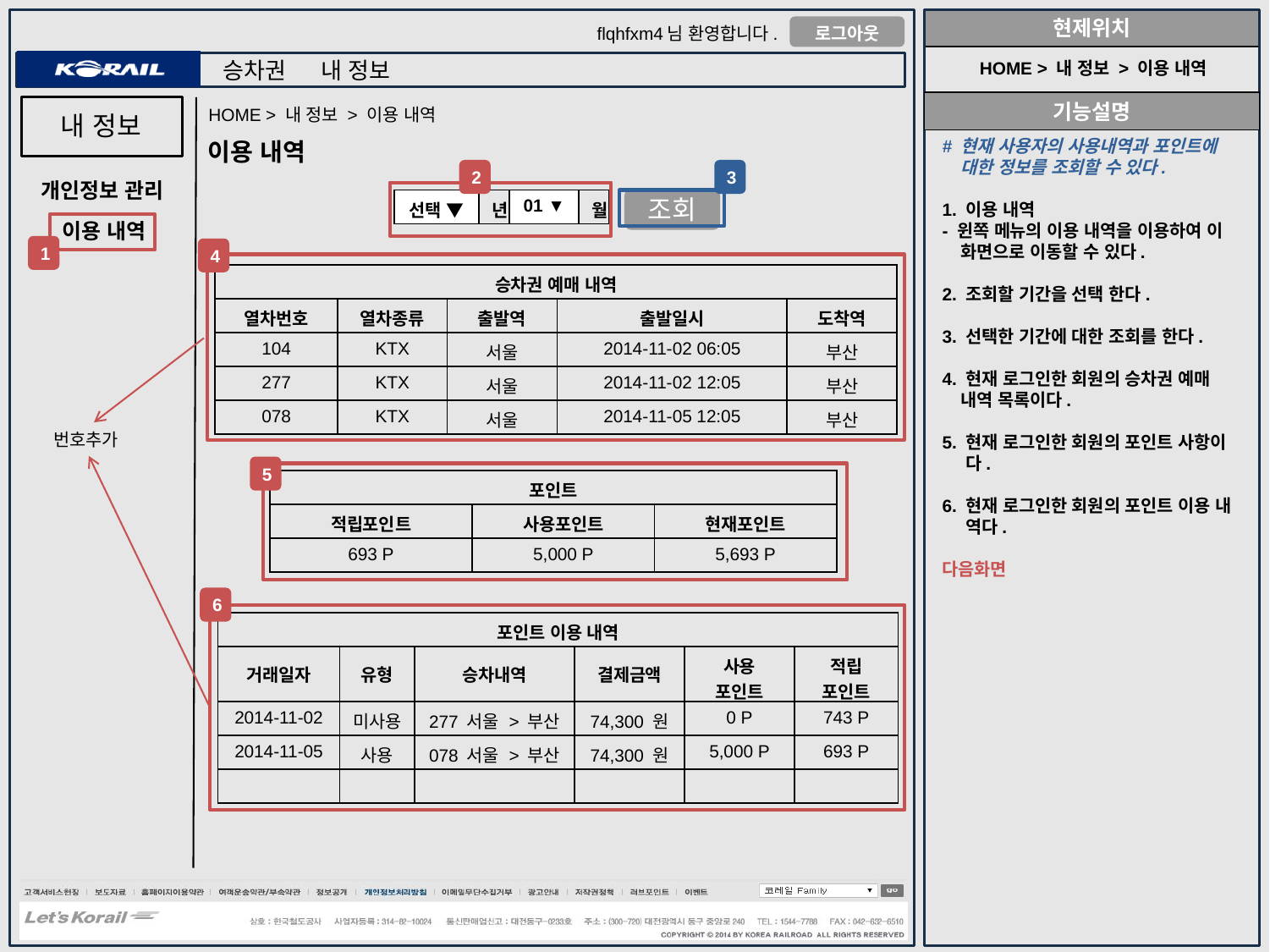

HOME > 내 정보 > 이용 내역
HOME > 내 정보 > 이용 내역
내 정보
# 현재 사용자의 사용내역과 포인트에
   대한 정보를 조회할 수 있다.

1. 이용 내역
- 윈쪽 메뉴의 이용 내역을 이용하여 이
   화면으로 이동할 수 있다.

2. 조회할 기간을 선택 한다.

3. 선택한 기간에 대한 조회를 한다.

4. 현재 로그인한 회원의 승차권 예매
   내역 목록이다.

5. 현재 로그인한 회원의 포인트 사항이
    다.

6. 현재 로그인한 회원의 포인트 이용 내
    역다.

다음화면
이용 내역

2
3
개인정보 관리

조회
| 선택 ▼ | 년 | 01 ▼ | 월 |
| --- | --- | --- | --- |

이용 내역

1

4

| 승차권 예매 내역 |  |  |  |  |
| --- | --- | --- | --- | --- |
| 열차번호 | 열차종류 | 출발역 | 출발일시 | 도착역 |
| 104 | KTX | 서울 | 2014-11-02 06:05 | 부산 |
| 277 | KTX | 서울 | 2014-11-02 12:05 | 부산 |
| 078 | KTX | 서울 | 2014-11-05 12:05 | 부산 |
번호추가

5

| 포인트 |  |  |
| --- | --- | --- |
| 적립포인트 | 사용포인트 | 현재포인트 |
| 693 P | 5,000 P | 5,693 P |

6

| 포인트 이용 내역 |  |  |  |  |  |
| --- | --- | --- | --- | --- | --- |
| 거래일자 | 유형 | 승차내역 | 결제금액 | 사용 포인트 | 적립 포인트 |
| 2014-11-02 | 미사용 | 277 서울 > 부산 | 74,300 원 | 0 P | 743 P |
| 2014-11-05 | 사용 | 078 서울 > 부산 | 74,300 원 | 5,000 P | 693 P |
|  |  |  |  |  |  |